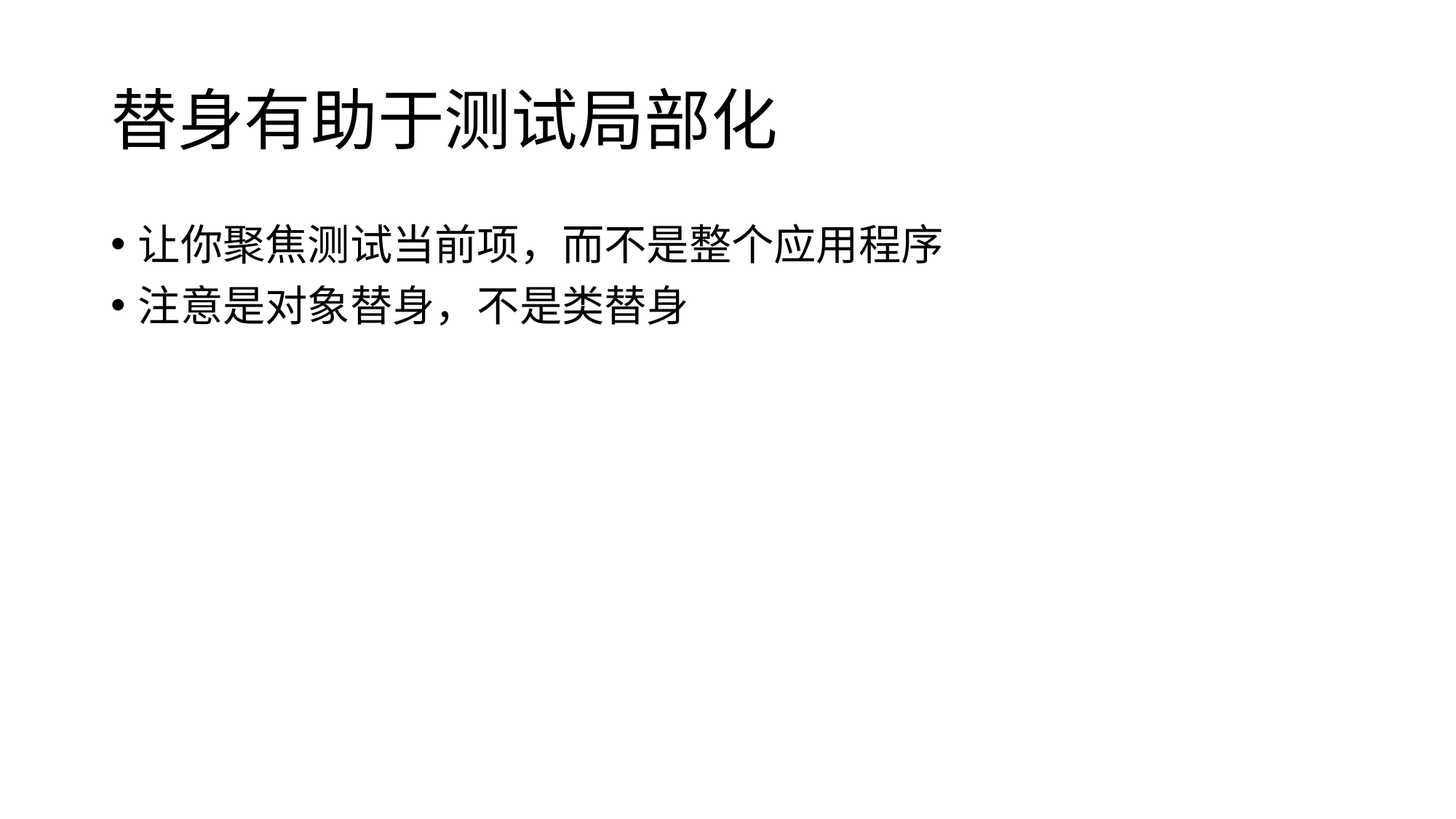

# 替身有助于测试局部化
让你聚焦测试当前项，而不是整个应用程序
注意是对象替身，不是类替身